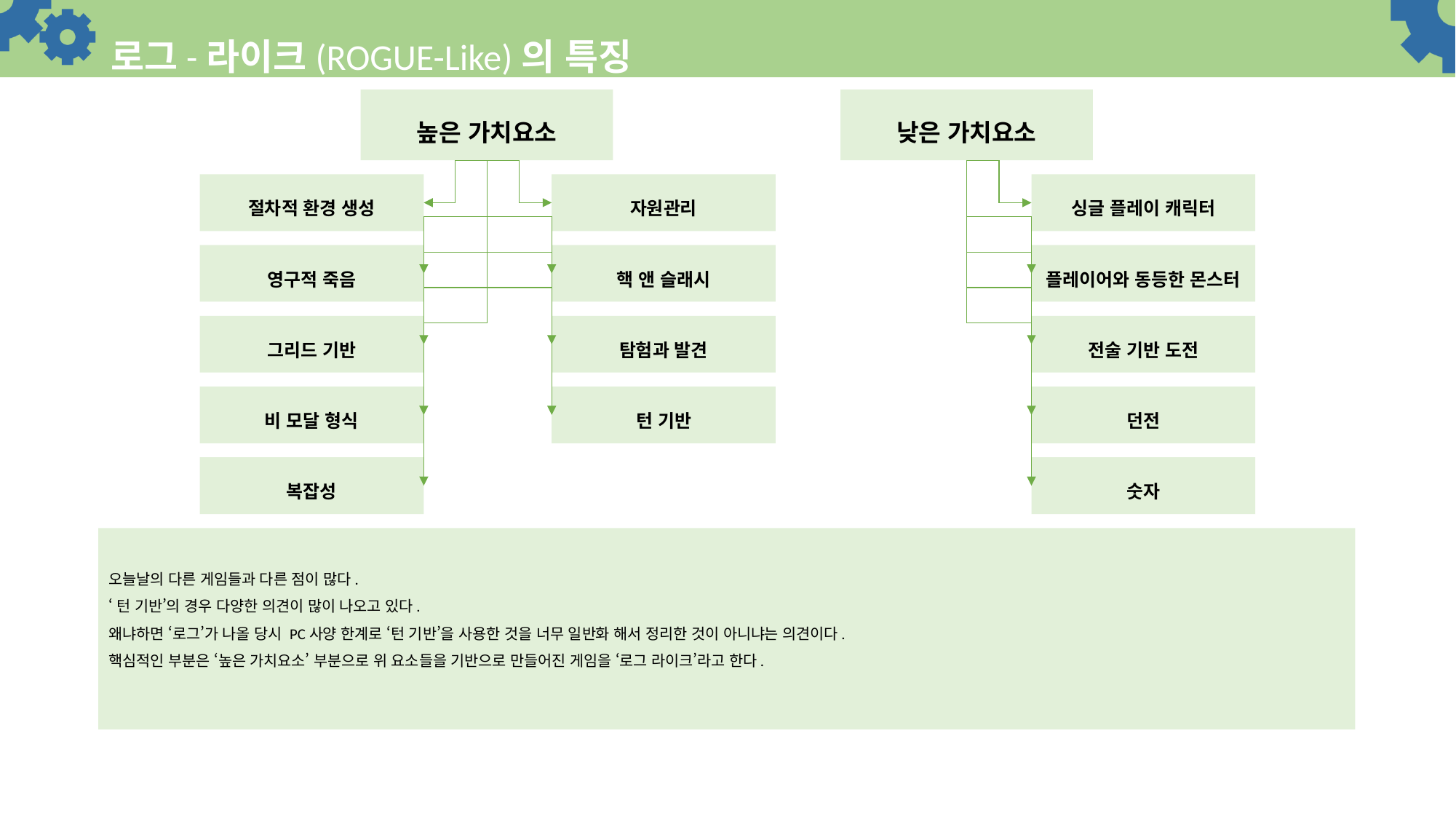

# 로그-라이크(ROGUE-Like)의 특징
높은 가치요소
절차적 환경 생성
자원관리
영구적 죽음
핵 앤 슬래시
그리드 기반
탐험과 발견
비 모달 형식
턴 기반
복잡성
낮은 가치요소
싱글 플레이 캐릭터
플레이어와 동등한 몬스터
전술 기반 도전
던전
숫자
오늘날의 다른 게임들과 다른 점이 많다.
‘턴 기반’의 경우 다양한 의견이 많이 나오고 있다.
왜냐하면 ‘로그’가 나올 당시 PC사양 한계로 ‘턴 기반’을 사용한 것을 너무 일반화 해서 정리한 것이 아니냐는 의견이다.
핵심적인 부분은 ‘높은 가치요소’ 부분으로 위 요소들을 기반으로 만들어진 게임을 ‘로그 라이크’라고 한다.